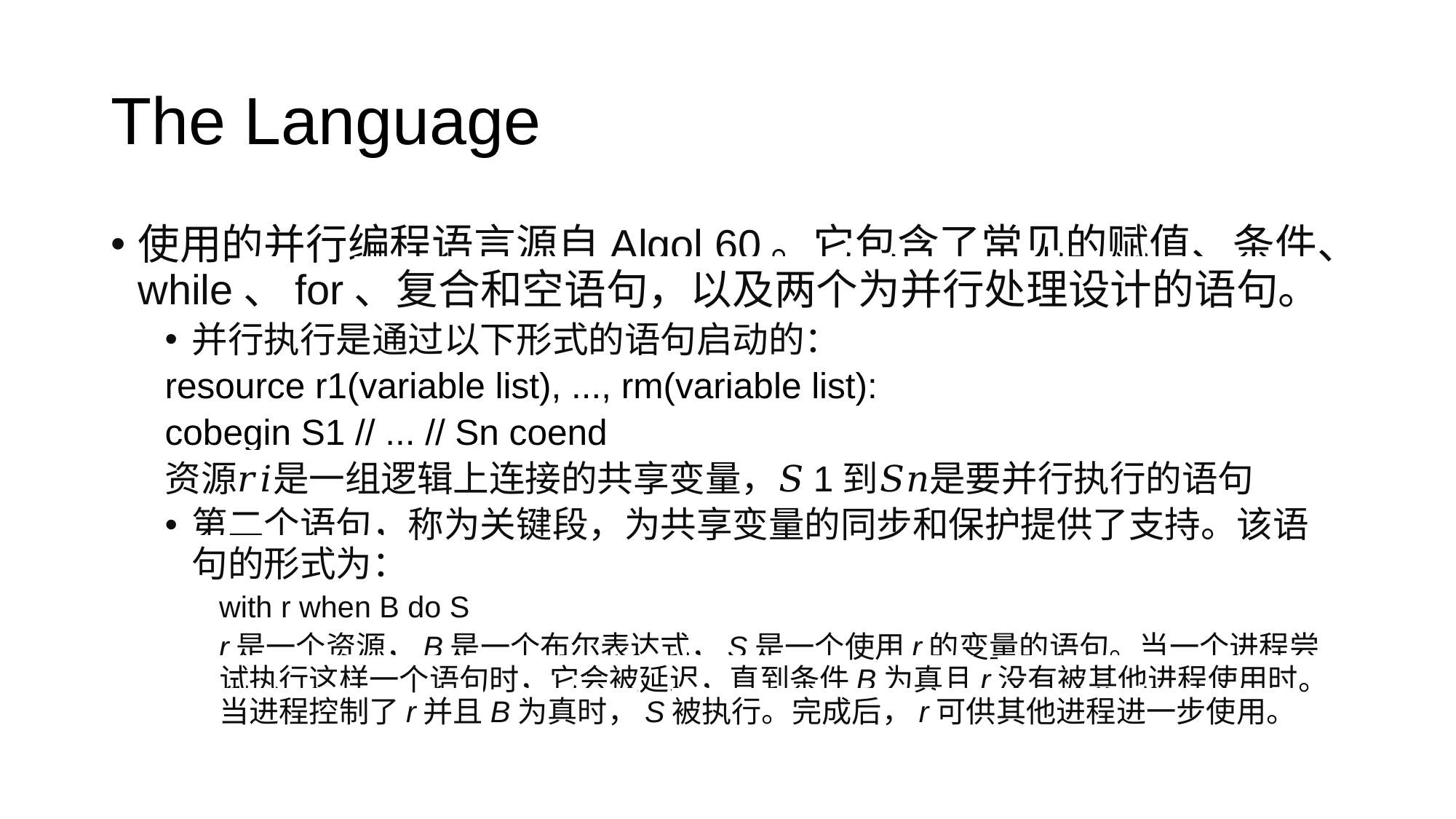

# The Language
使用的并行编程语言源自Algol 60。它包含了常见的赋值、条件、while、for、复合和空语句，以及两个为并行处理设计的语句。
并行执行是通过以下形式的语句启动的：
	resource r1(variable list), ..., rm(variable list):
		cobegin S1 // ... // Sn coend
资源𝑟𝑖是一组逻辑上连接的共享变量，𝑆1​到𝑆𝑛是要并行执行的语句
第二个语句，称为关键段，为共享变量的同步和保护提供了支持。该语句的形式为：
with r when B do S
r是一个资源，B是一个布尔表达式，S是一个使用r的变量的语句。当一个进程尝试执行这样一个语句时，它会被延迟，直到条件B为真且r没有被其他进程使用时。当进程控制了r并且B为真时，S被执行。完成后，r可供其他进程进一步使用。